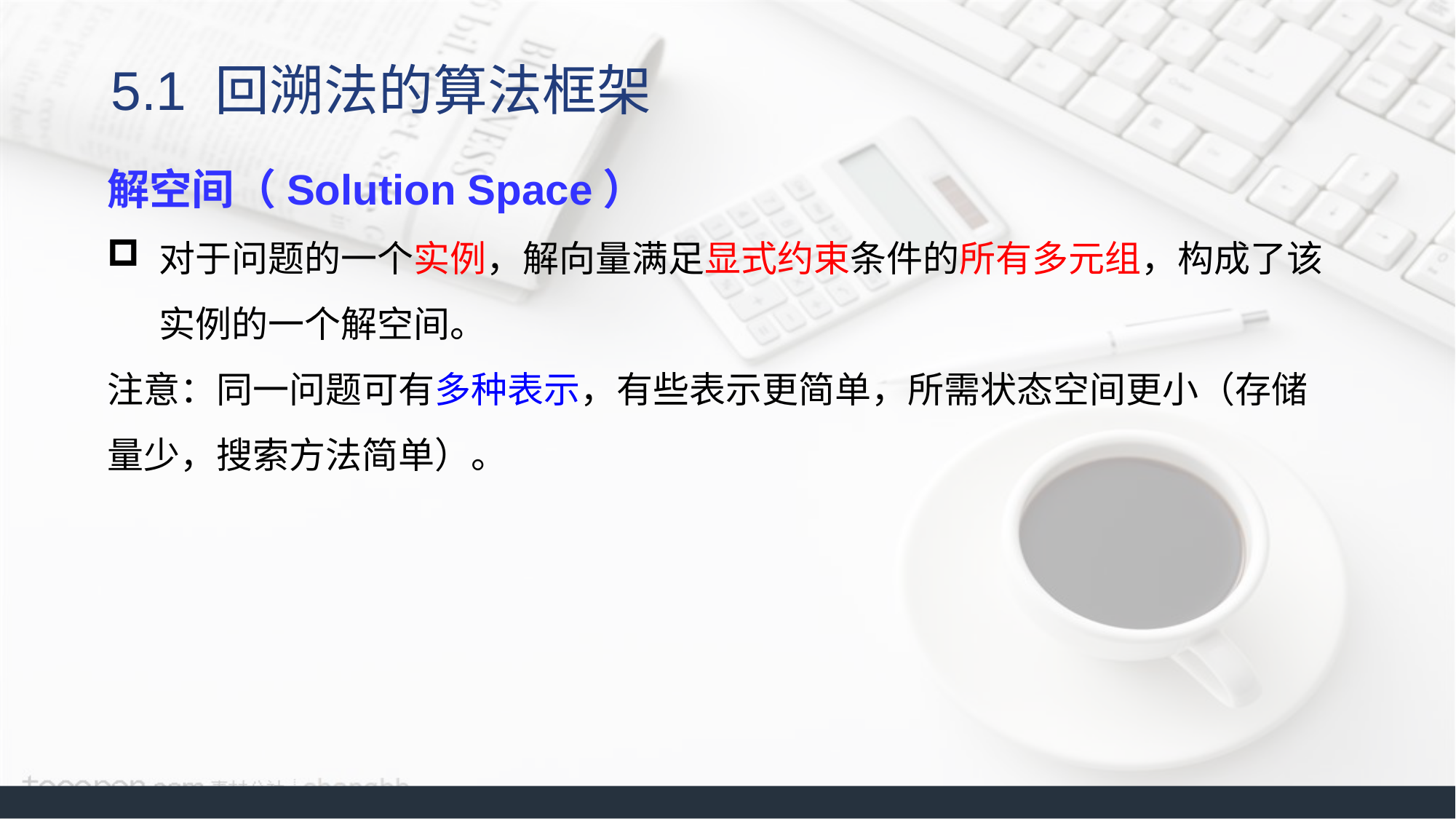

# 5.1 回溯法的算法框架
解空间（Solution Space）
对于问题的一个实例，解向量满足显式约束条件的所有多元组，构成了该实例的一个解空间。
注意：同一问题可有多种表示，有些表示更简单，所需状态空间更小（存储量少，搜索方法简单）。